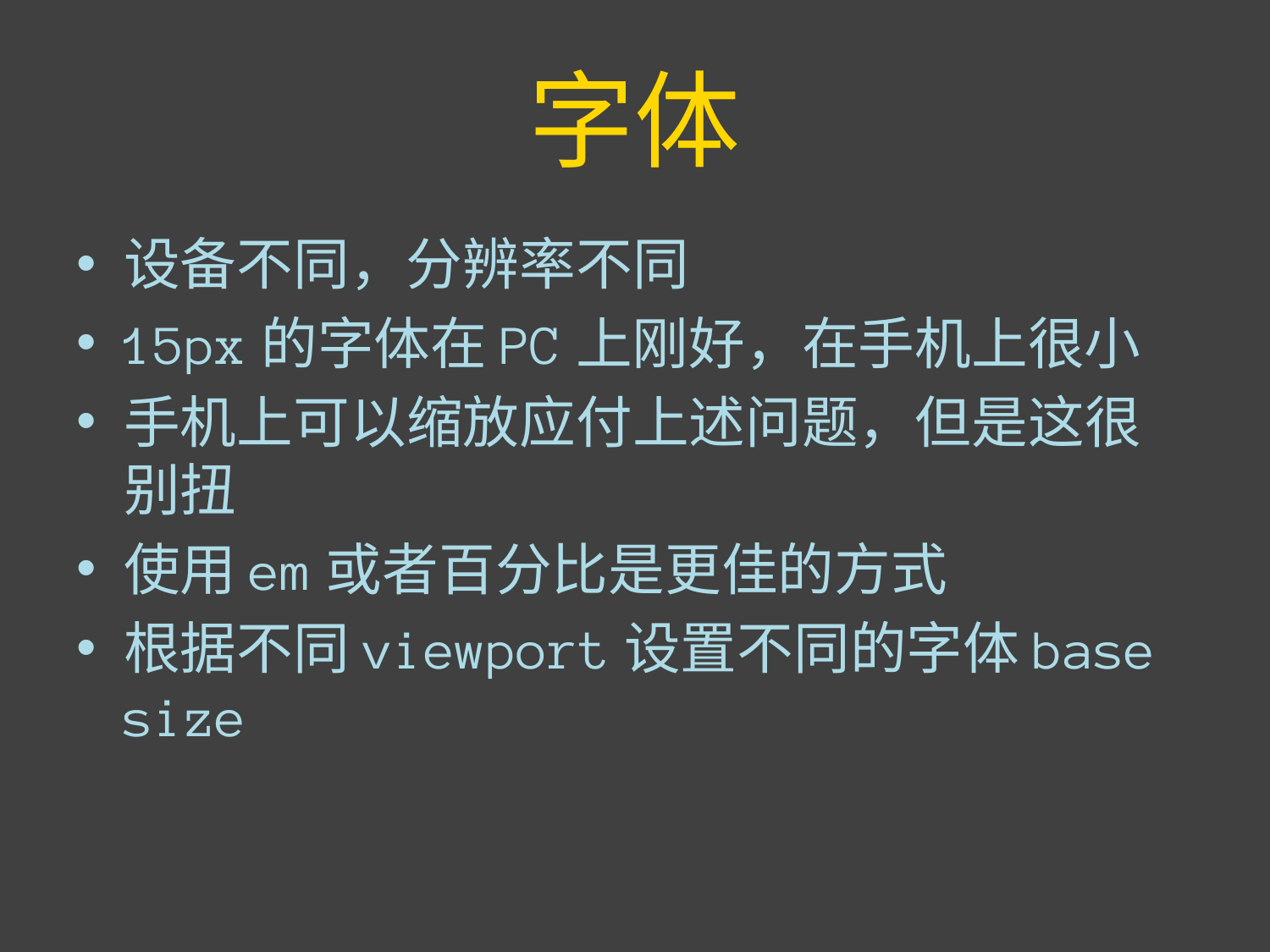

# 字体
设备不同，分辨率不同
15px的字体在PC上刚好，在手机上很小
手机上可以缩放应付上述问题，但是这很别扭
使用em或者百分比是更佳的方式
根据不同viewport设置不同的字体base size